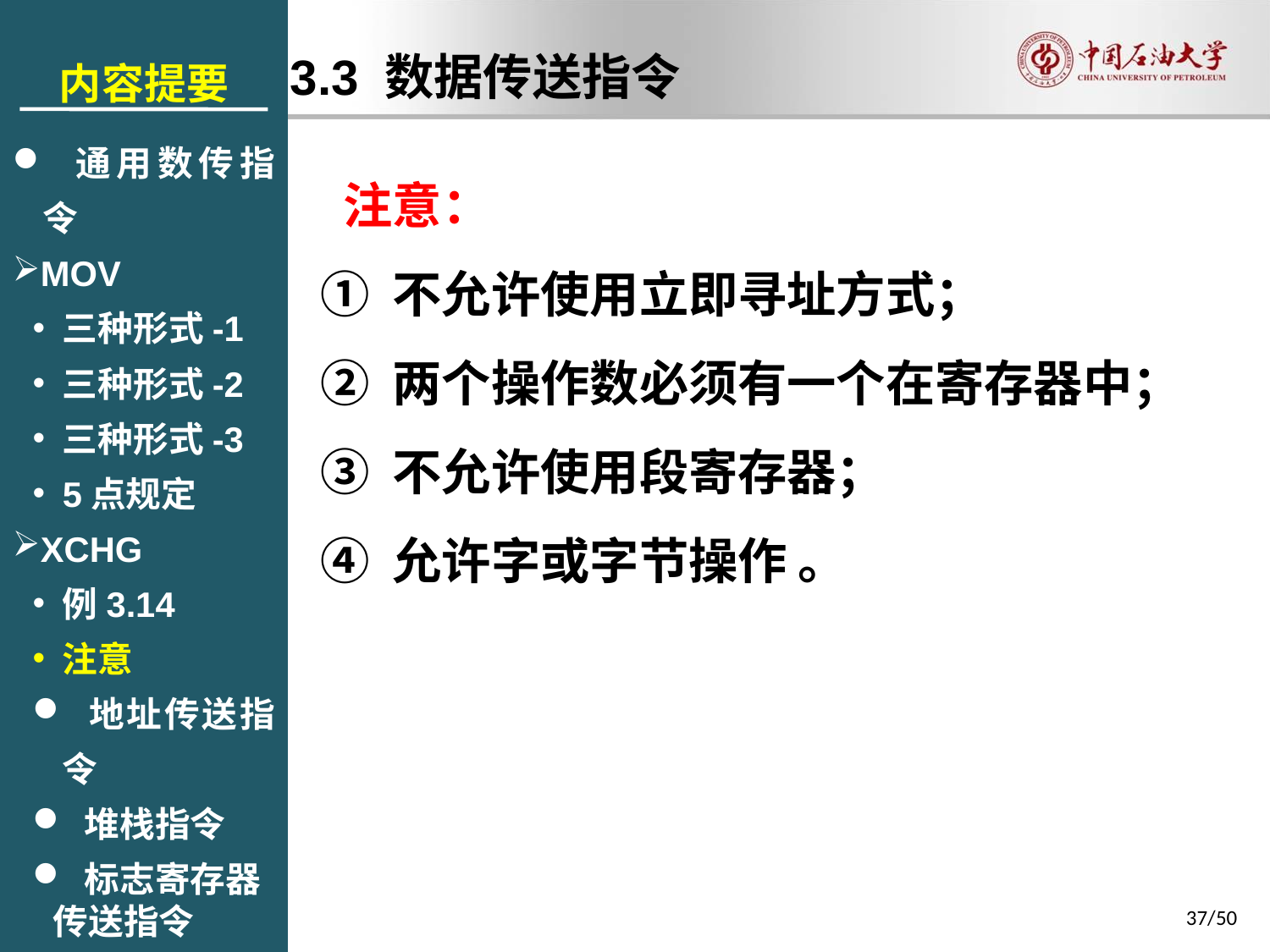

内容提要
 通用数传指令
MOV
三种形式-1
三种形式-2
三种形式-3
5点规定
XCHG
例3.14
注意
 地址传送指令
 堆栈指令
 标志寄存器
    传送指令

3.3 数据传送指令
 注意：
① 不允许使用立即寻址方式；
② 两个操作数必须有一个在寄存器中；
③ 不允许使用段寄存器；
④ 允许字或字节操作 。
37/50